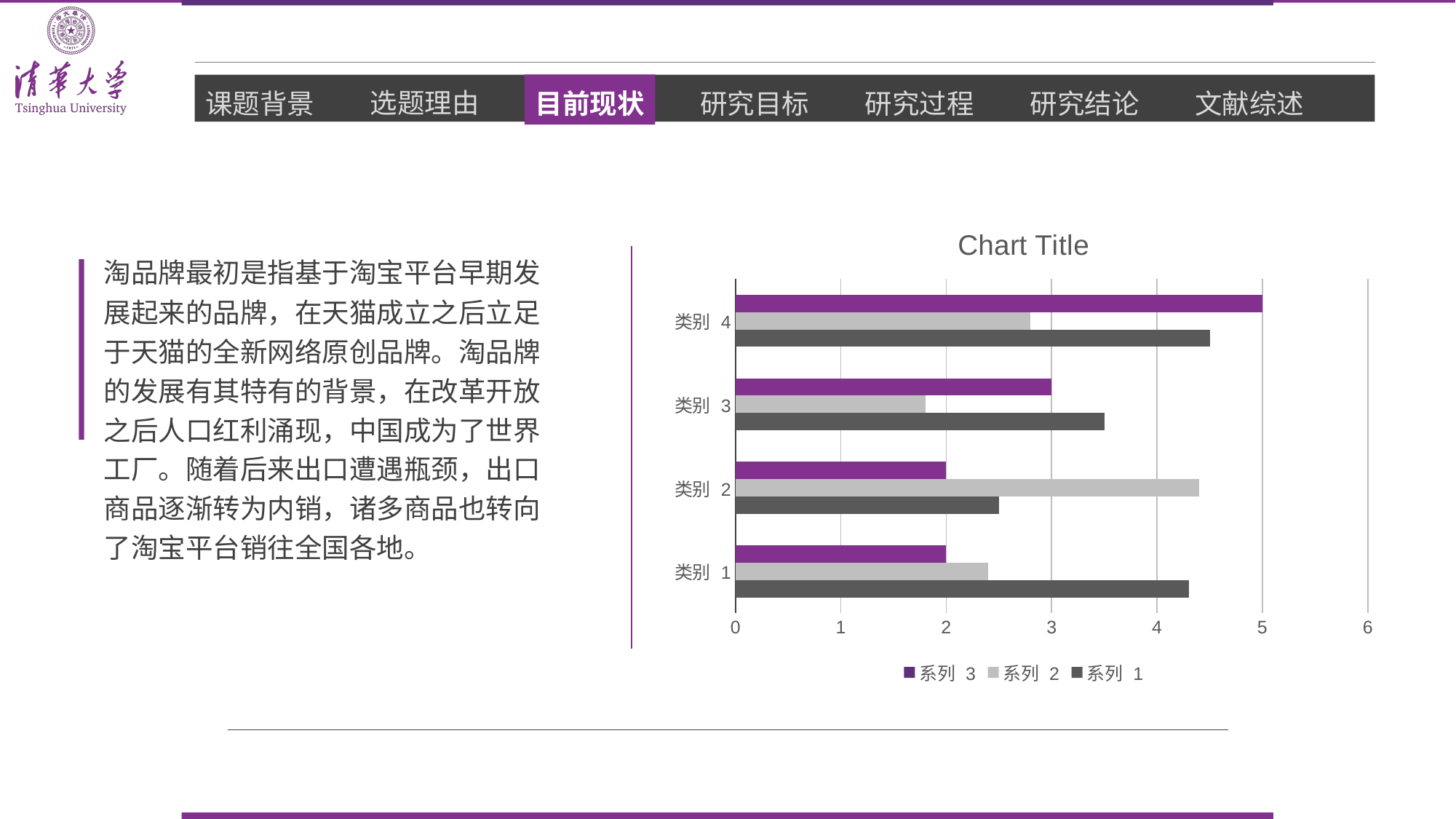

### Chart:

| Category | 系列 1 | 系列 2 | 系列 3 |
|---|---|---|---|
| 类别 1 | 4.3 | 2.4 | 2.0 |
| 类别 2 | 2.5 | 4.4 | 2.0 |
| 类别 3 | 3.5 | 1.8 | 3.0 |
| 类别 4 | 4.5 | 2.8 | 5.0 |
淘品牌最初是指基于淘宝平台早期发展起来的品牌，在天猫成立之后立足于天猫的全新网络原创品牌。淘品牌的发展有其特有的背景，在改革开放之后人口红利涌现，中国成为了世界工厂。随着后来出口遭遇瓶颈，出口商品逐渐转为内销，诸多商品也转向了淘宝平台销往全国各地。